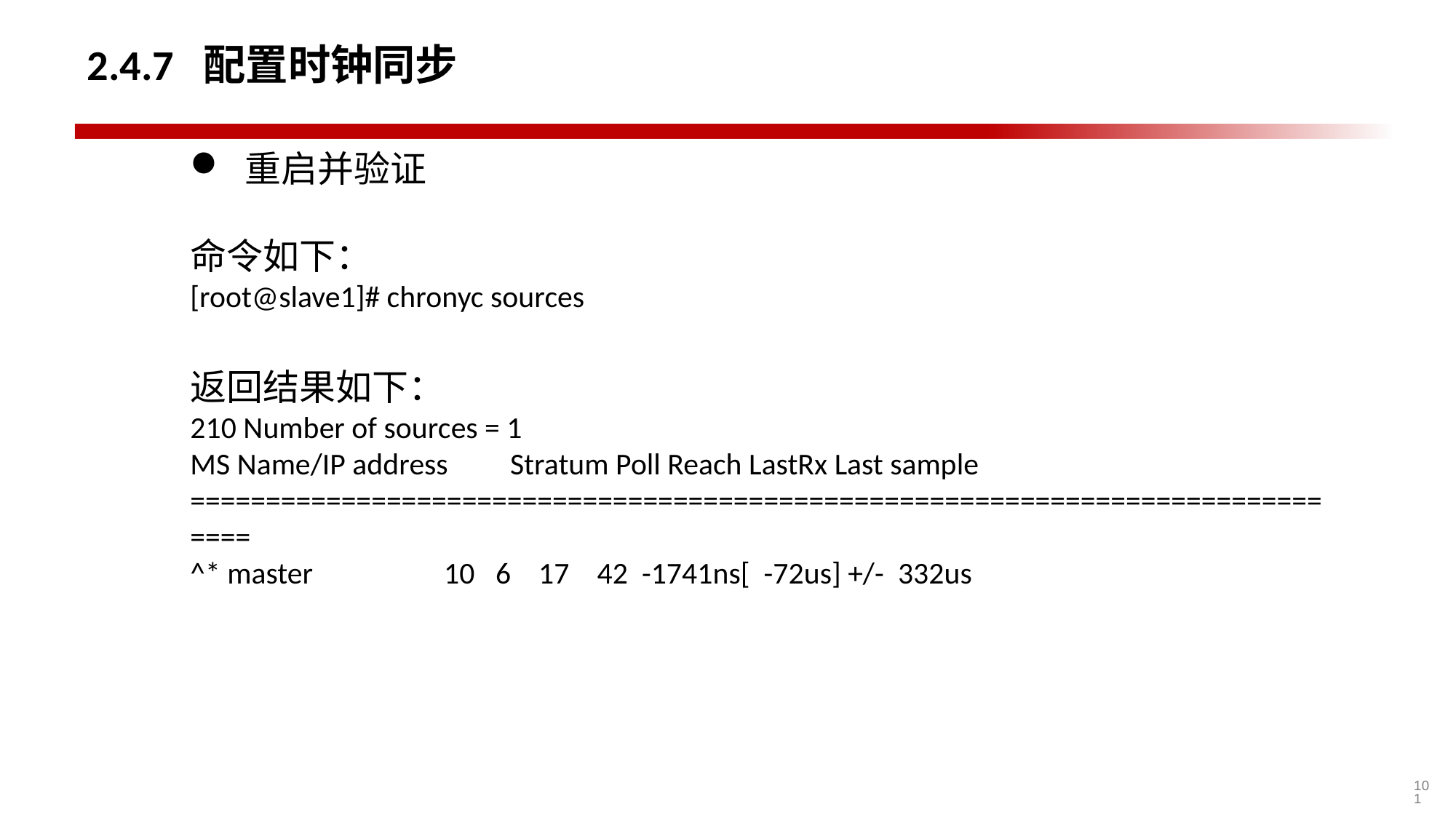

2.4.7  配置时钟同步

重启并验证

命令如下：
[root@slave1]# chronyc sources

返回结果如下：
210 Number of sources = 1
MS Name/IP address         Stratum Poll Reach LastRx Last sample
===============================================================================
^* master                   10   6    17    42  -1741ns[  -72us] +/-  332us

101